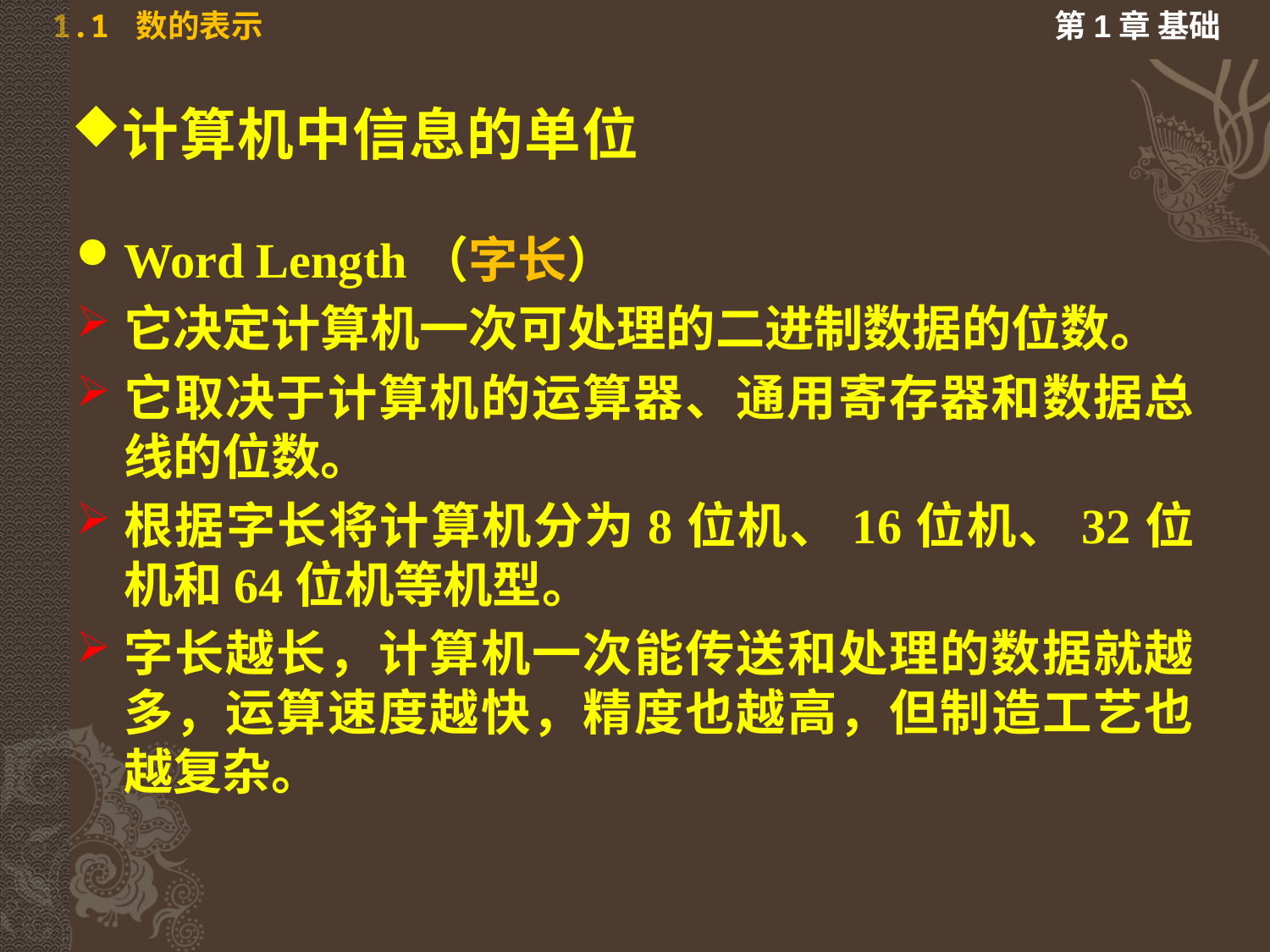

# 计算机中信息的单位
Word Length（字长）
它决定计算机一次可处理的二进制数据的位数。
它取决于计算机的运算器、通用寄存器和数据总线的位数。
根据字长将计算机分为8位机、16位机、32位机和64位机等机型。
字长越长，计算机一次能传送和处理的数据就越多，运算速度越快，精度也越高，但制造工艺也越复杂。